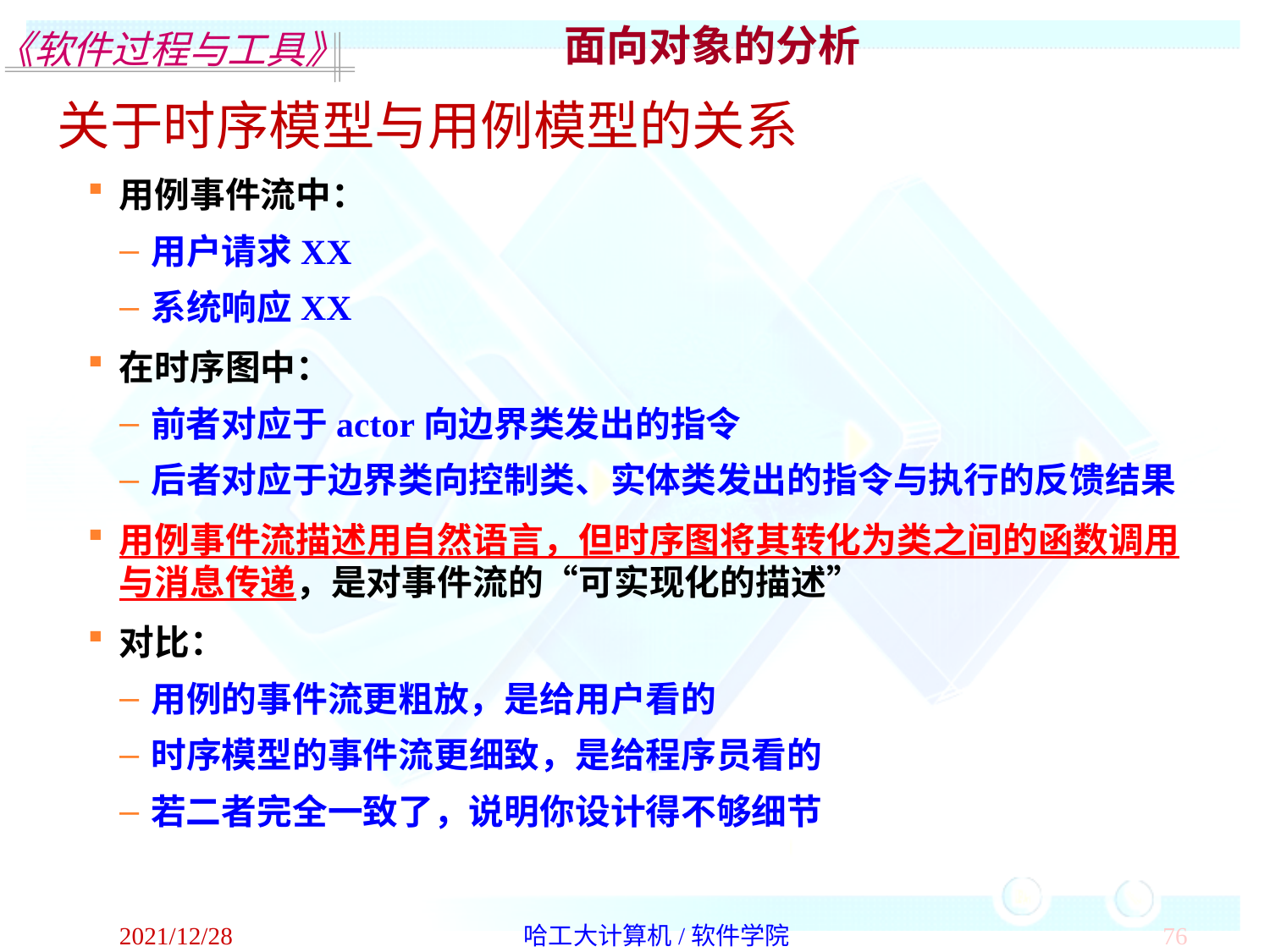

面向对象的分析
关于时序模型与用例模型的关系
用例事件流中：
用户请求XX
系统响应XX
在时序图中：
前者对应于actor向边界类发出的指令
后者对应于边界类向控制类、实体类发出的指令与执行的反馈结果
用例事件流描述用自然语言，但时序图将其转化为类之间的函数调用与消息传递，是对事件流的“可实现化的描述”
对比：
用例的事件流更粗放，是给用户看的
时序模型的事件流更细致，是给程序员看的
若二者完全一致了，说明你设计得不够细节